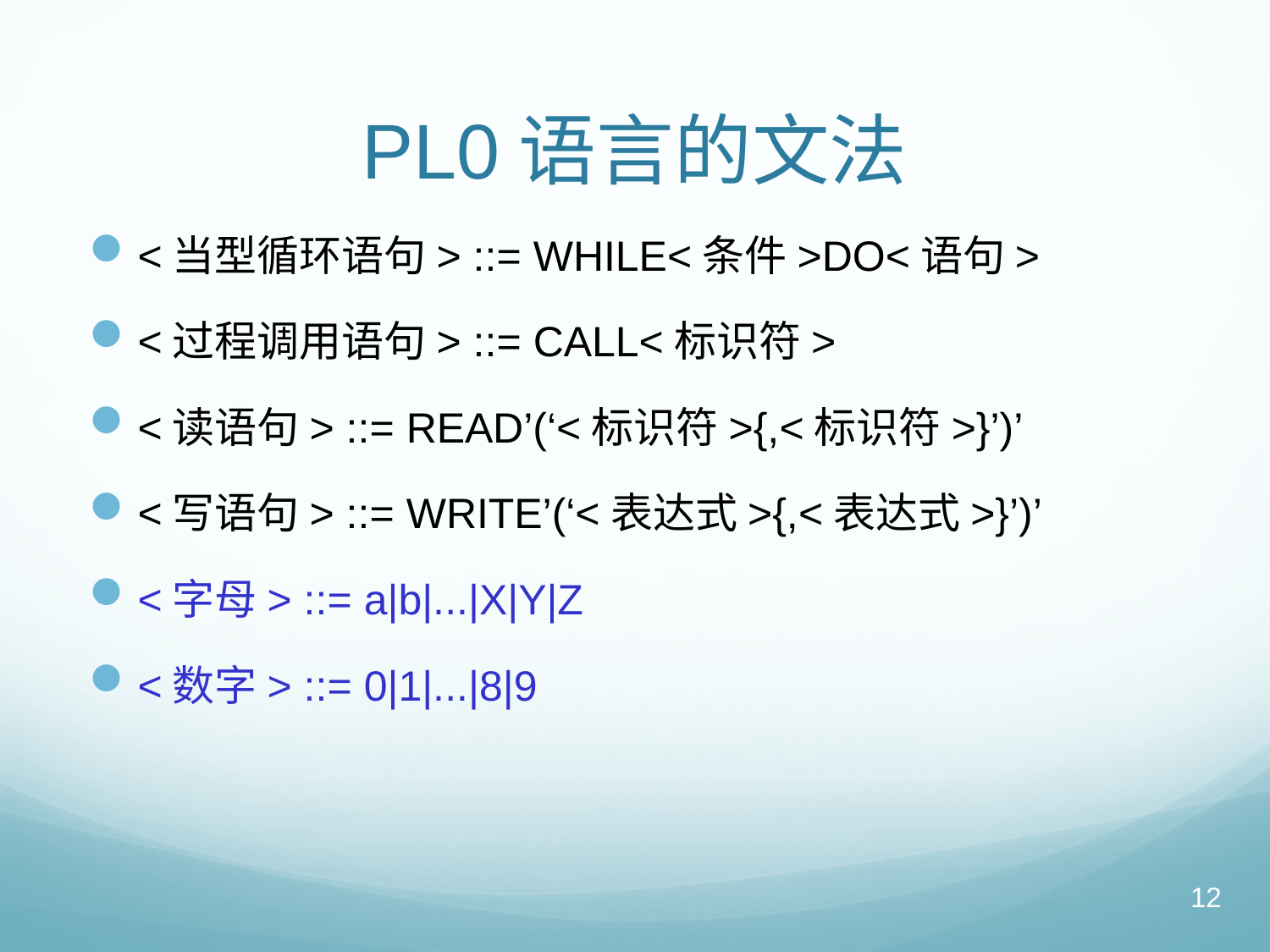

# PL0语言的文法
<当型循环语句> ::= WHILE<条件>DO<语句>
<过程调用语句> ::= CALL<标识符>
<读语句> ::= READ’(‘<标识符>{,<标识符>}’)’
<写语句> ::= WRITE’(‘<表达式>{,<表达式>}’)’
<字母> ::= a|b|...|X|Y|Z
<数字> ::= 0|1|...|8|9

12